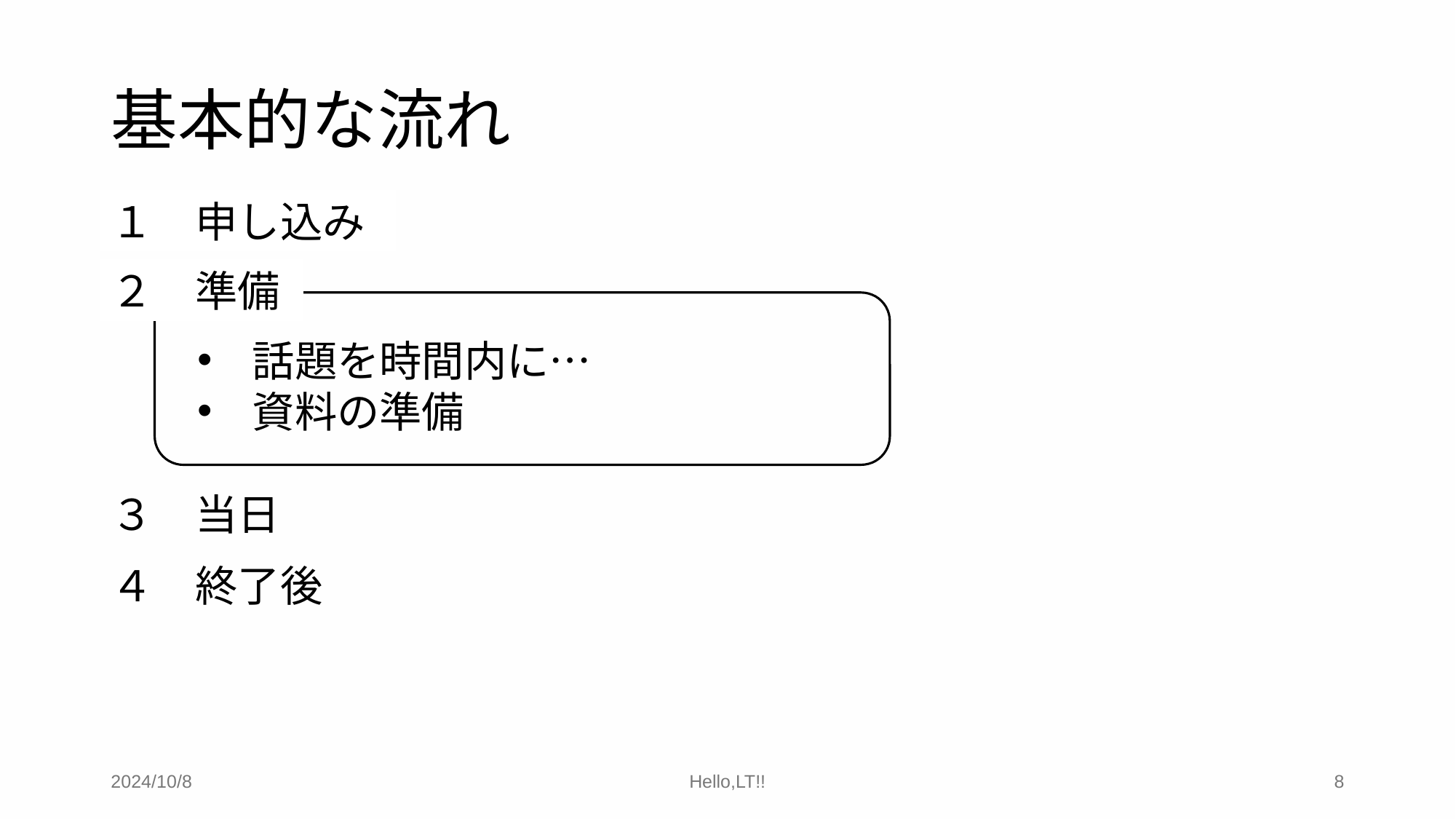

# 基本的な流れ
１　申し込み
２　準備

話題を時間内に…
資料の準備
３　当日
４　終了後
2024/10/8
Hello,LT!!
8